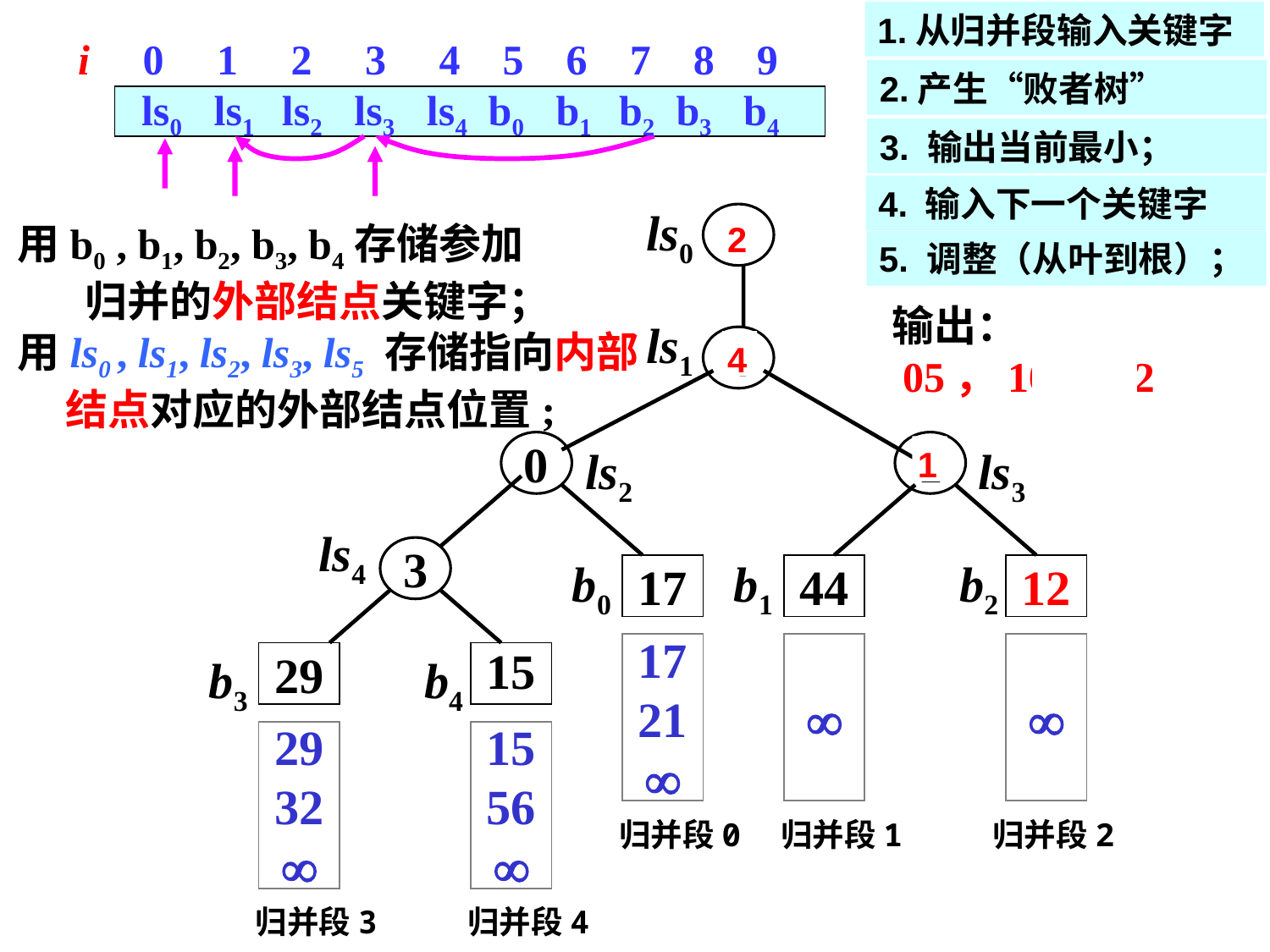

1.从归并段输入关键字
 i     0     1     2     3     4    5    6    7    8    9
       ls0   ls1   ls2   ls3   ls4  b0   b1   b2  b3   b4
2.产生“败者树”
#

3. 输出当前最小；

4. 输入下一个关键字
ls0
2

用b0 , b1, b2, b3, b4存储参加
      归并的外部结点关键字；
用ls0 , ls1, ls2, ls3, ls5 存储指向内部
    结点对应的外部结点位置;
2

5. 调整（从叶到根）；

输出：
 05，10，12
ls1
4

4

0

ls2
1

ls3
1

ls4
3

b0
b1
b2
b3
b4
17
44
12
29
15
17
21
∞
∞
∞
29
32
∞
15
56
∞
归并段0
归并段1
归并段2
归并段3
归并段4